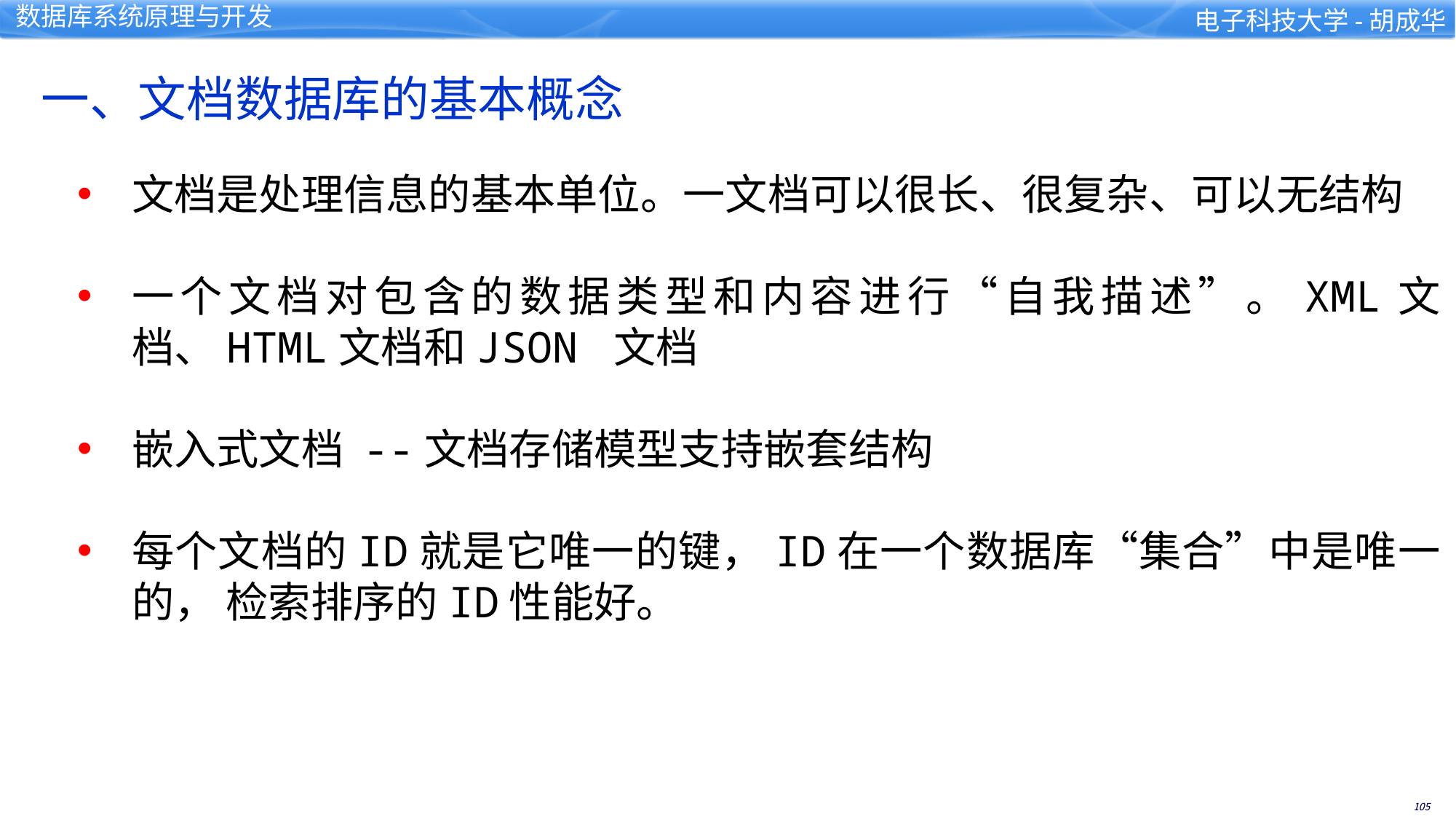

一、文档数据库的基本概念
文档是处理信息的基本单位。一文档可以很长、很复杂、可以无结构

一个文档对包含的数据类型和内容进行“自我描述”。XML文档、HTML文档和JSON 文档

嵌入式文档 --文档存储模型支持嵌套结构

每个文档的ID就是它唯一的键，ID在一个数据库“集合”中是唯一的， 检索排序的ID性能好。